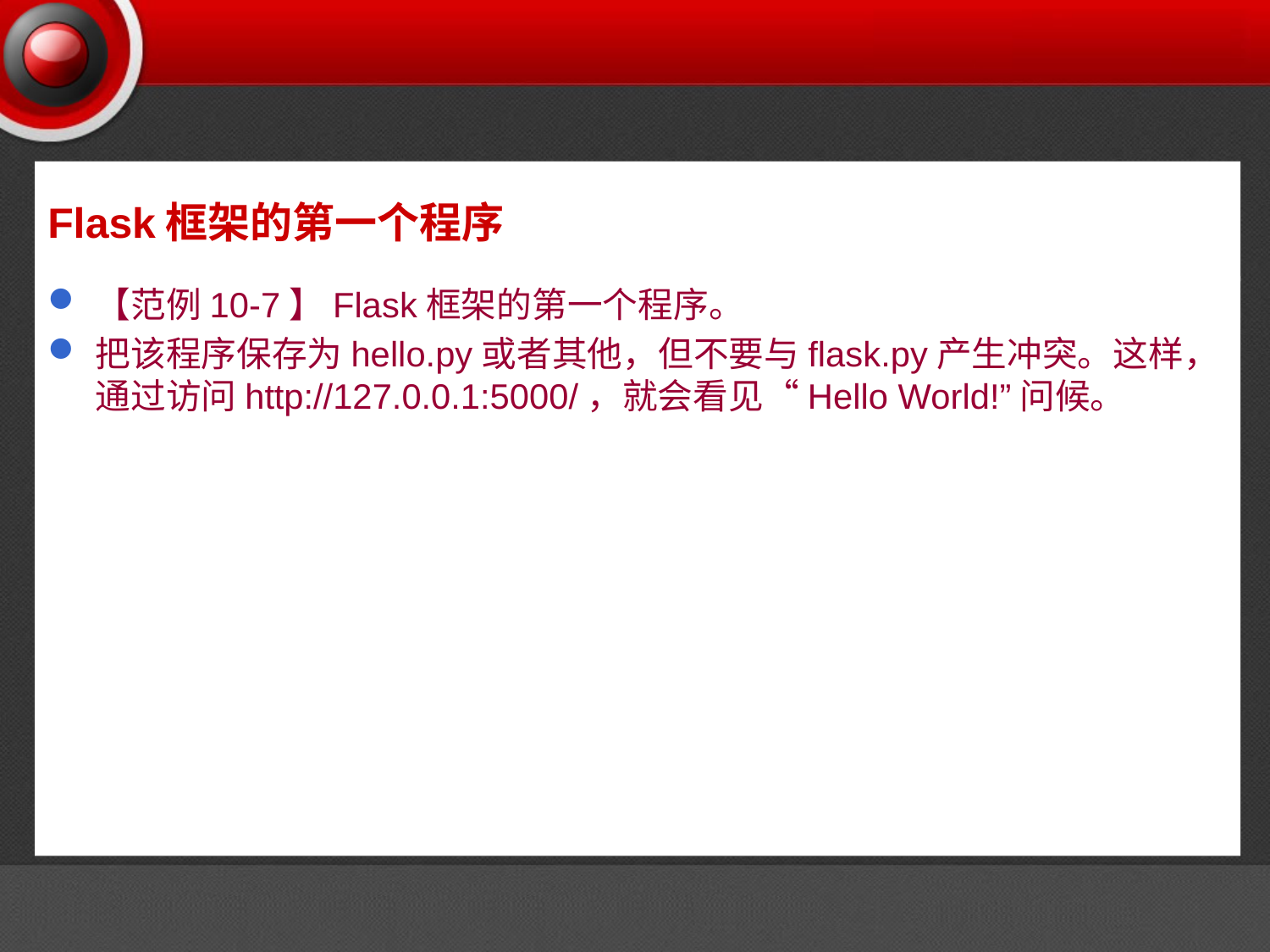

# Flask框架的第一个程序
【范例10-7】Flask框架的第一个程序。
把该程序保存为hello.py或者其他，但不要与flask.py产生冲突。这样，通过访问http://127.0.0.1:5000/，就会看见“Hello World!”问候。